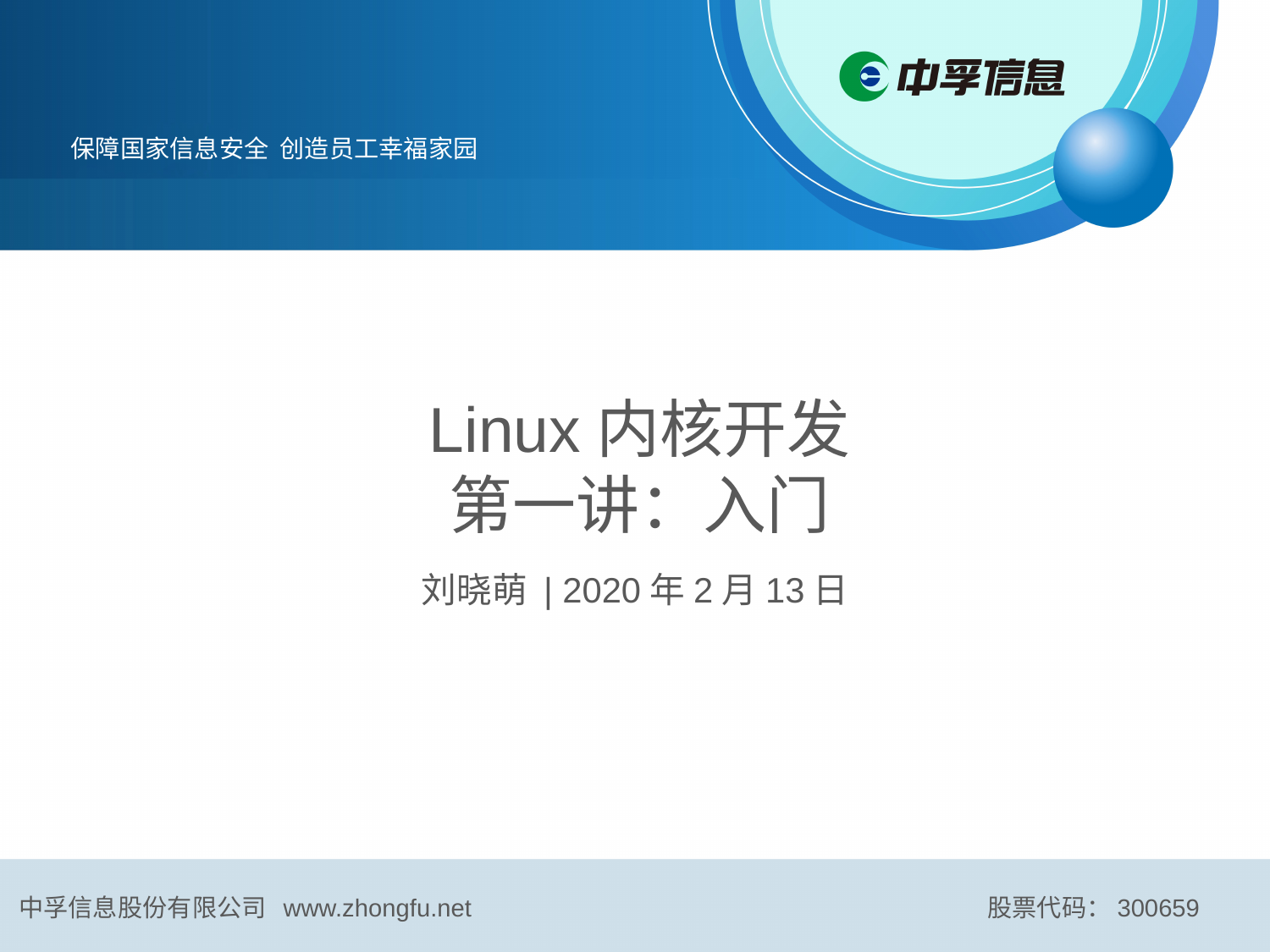

保障国家信息安全  创造员工幸福家园
Linux内核开发
第一讲：入门
刘晓萌 | 2020年2月13日
中孚信息股份有限公司  www.zhongfu.net
股票代码：300659